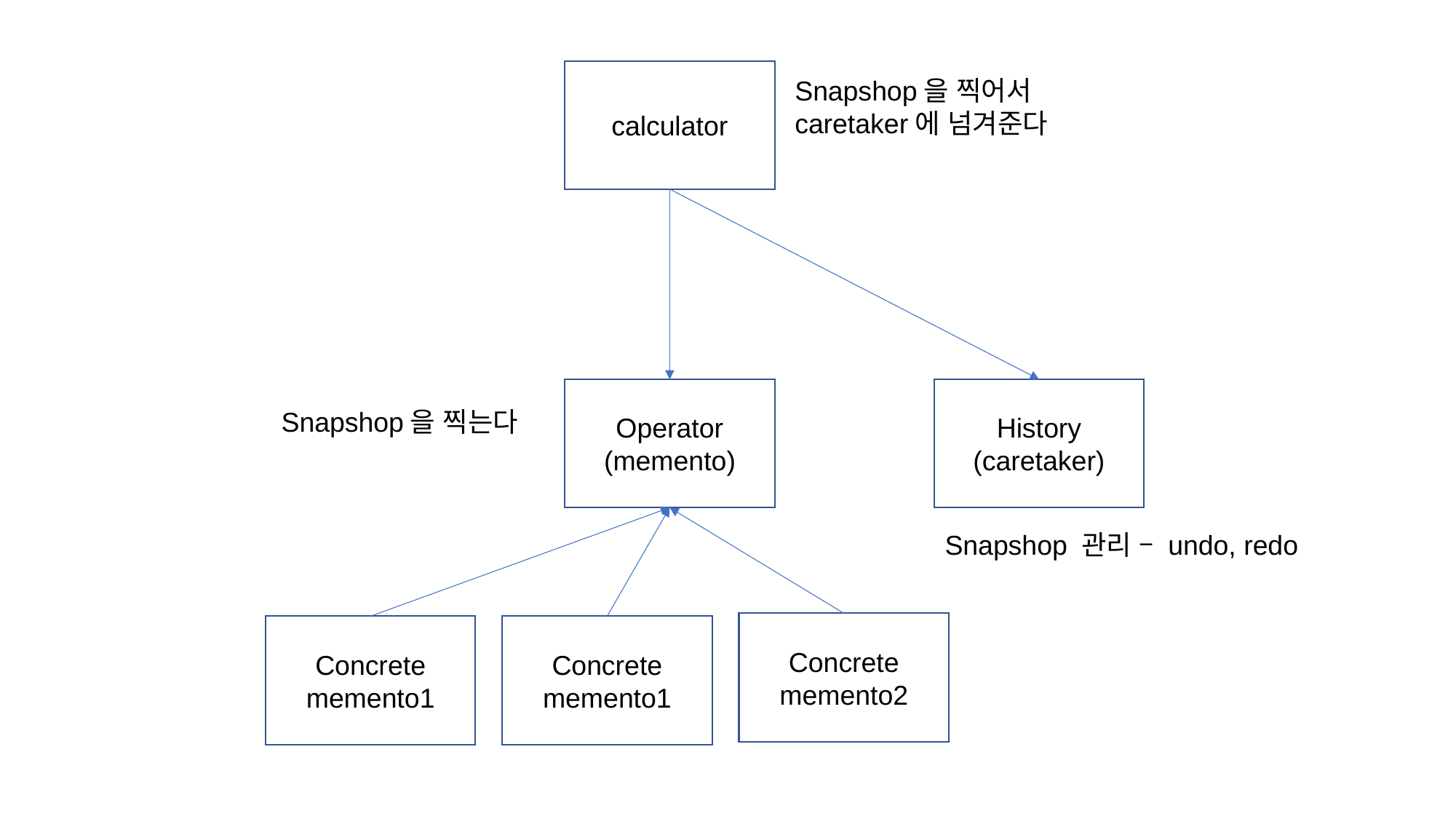

calculator
Snapshop을 찍어서 caretaker에 넘겨준다
Operator
(memento)
History
(caretaker)
Snapshop을 찍는다
Snapshop 관리 – undo, redo
Concrete memento2
Concrete memento1
Concrete memento1